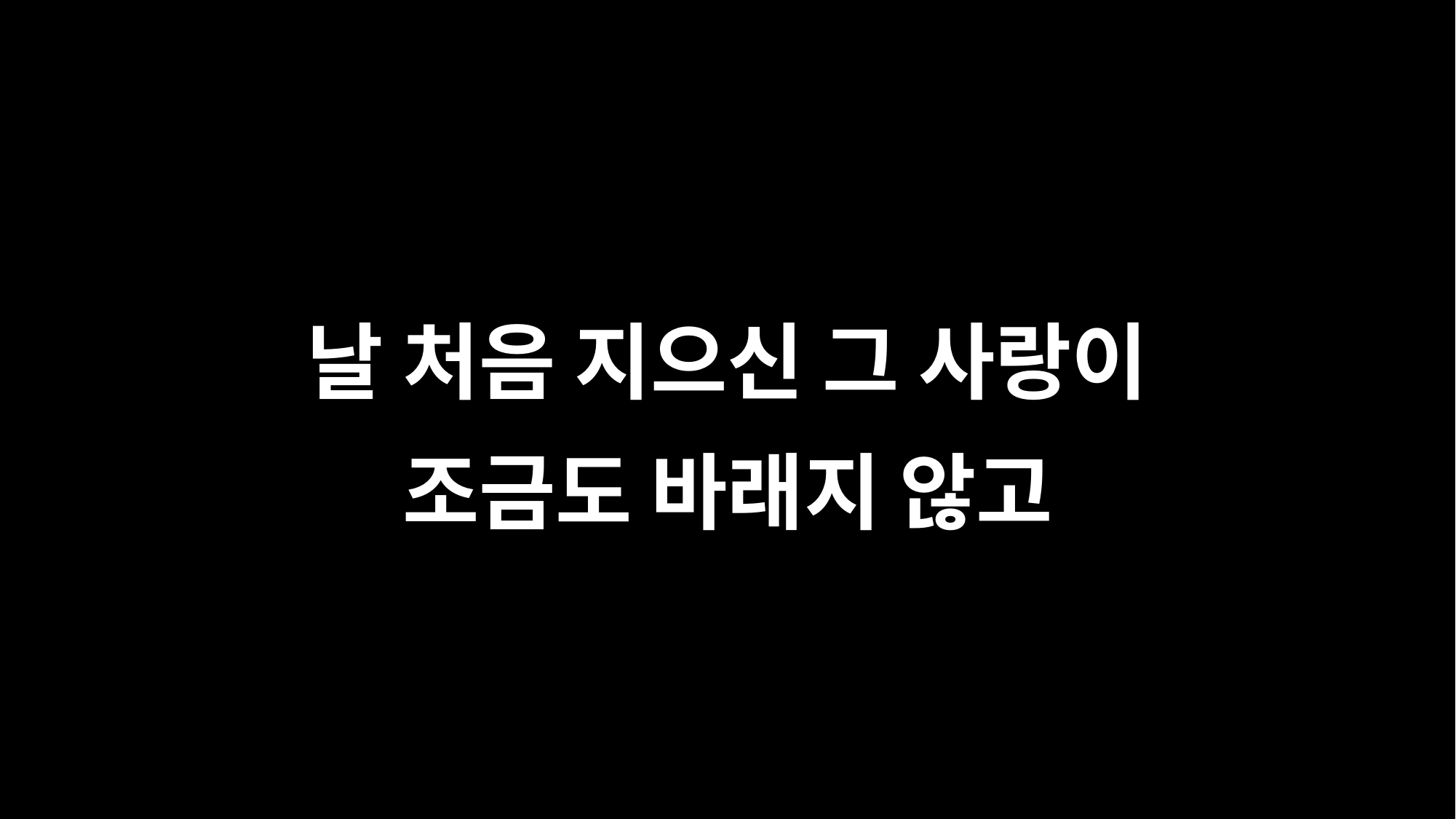

날 처음 지으신 그 사랑이
조금도 바래지 않고